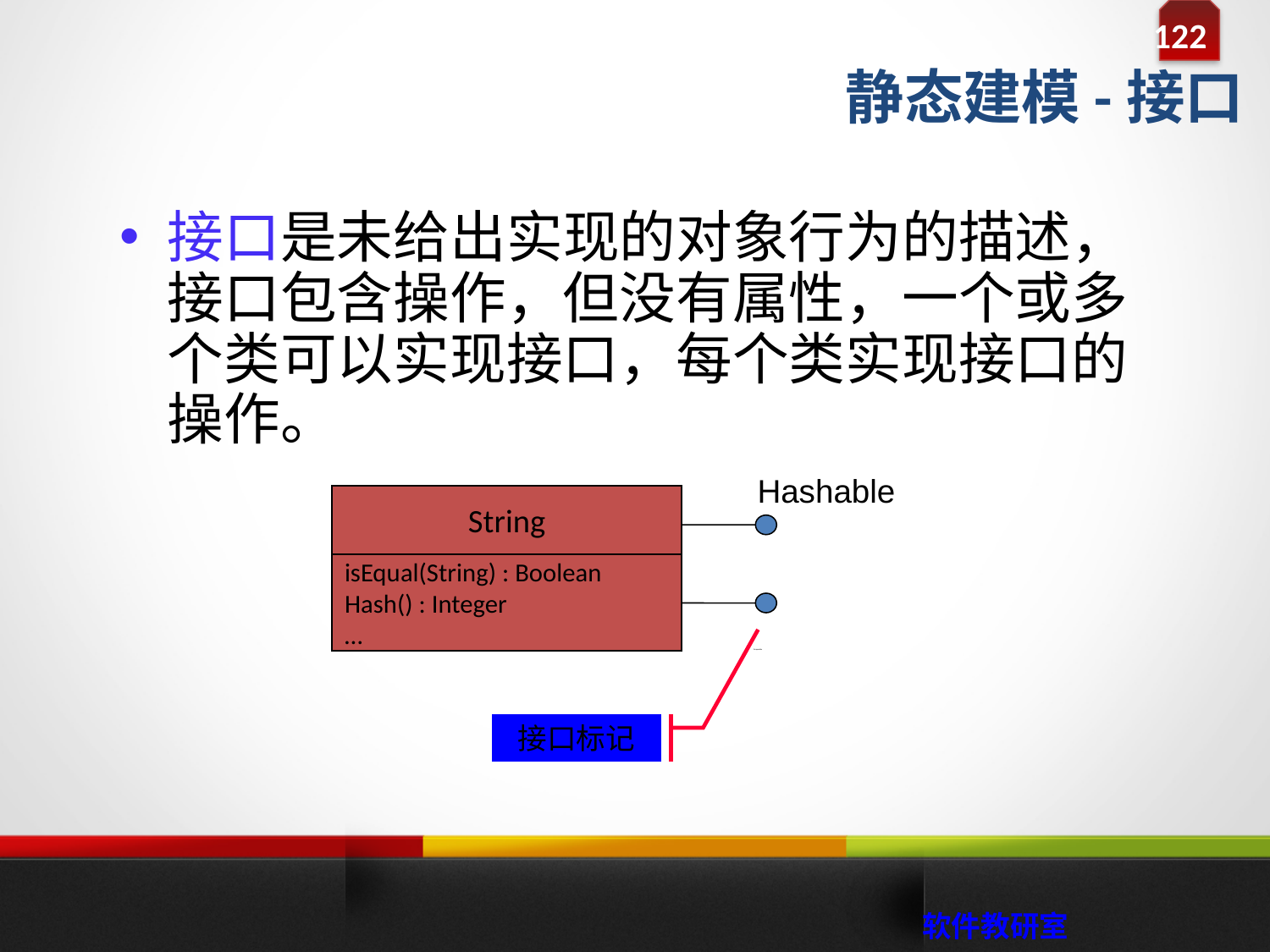

静态建模-接口
接口是未给出实现的对象行为的描述，接口包含操作，但没有属性，一个或多个类可以实现接口，每个类实现接口的操作。
Hashable
String

isEqual(String) : Boolean
Hash() : Integer
…

Comparable
接口标记
                                     软件教研室